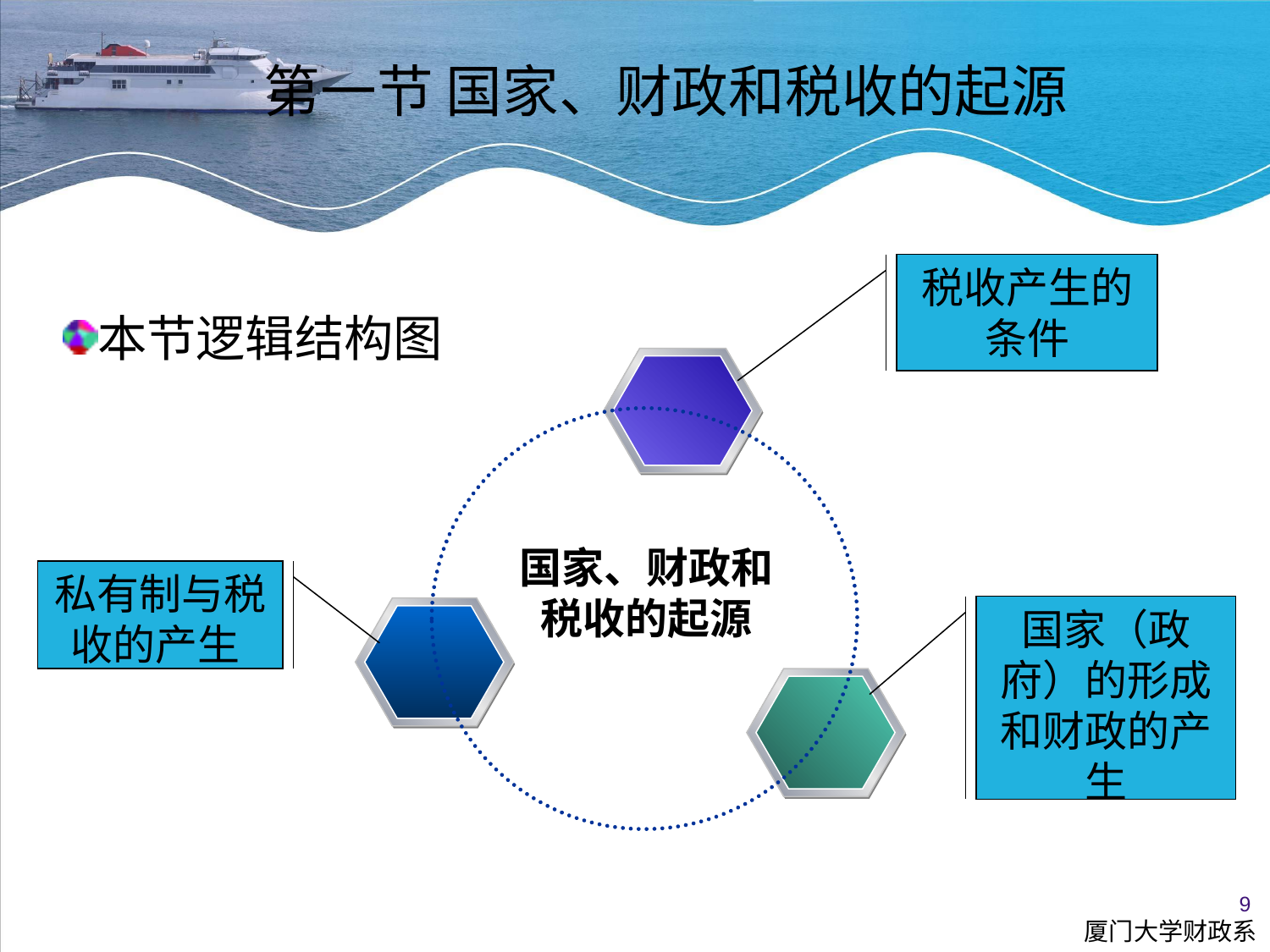

第一节 国家、财政和税收的起源

本节逻辑结构图

税收产生的条件

国家、财政和税收的起源
私有制与税收的产生
国家（政府）的形成和财政的产生

9
厦门大学财政系